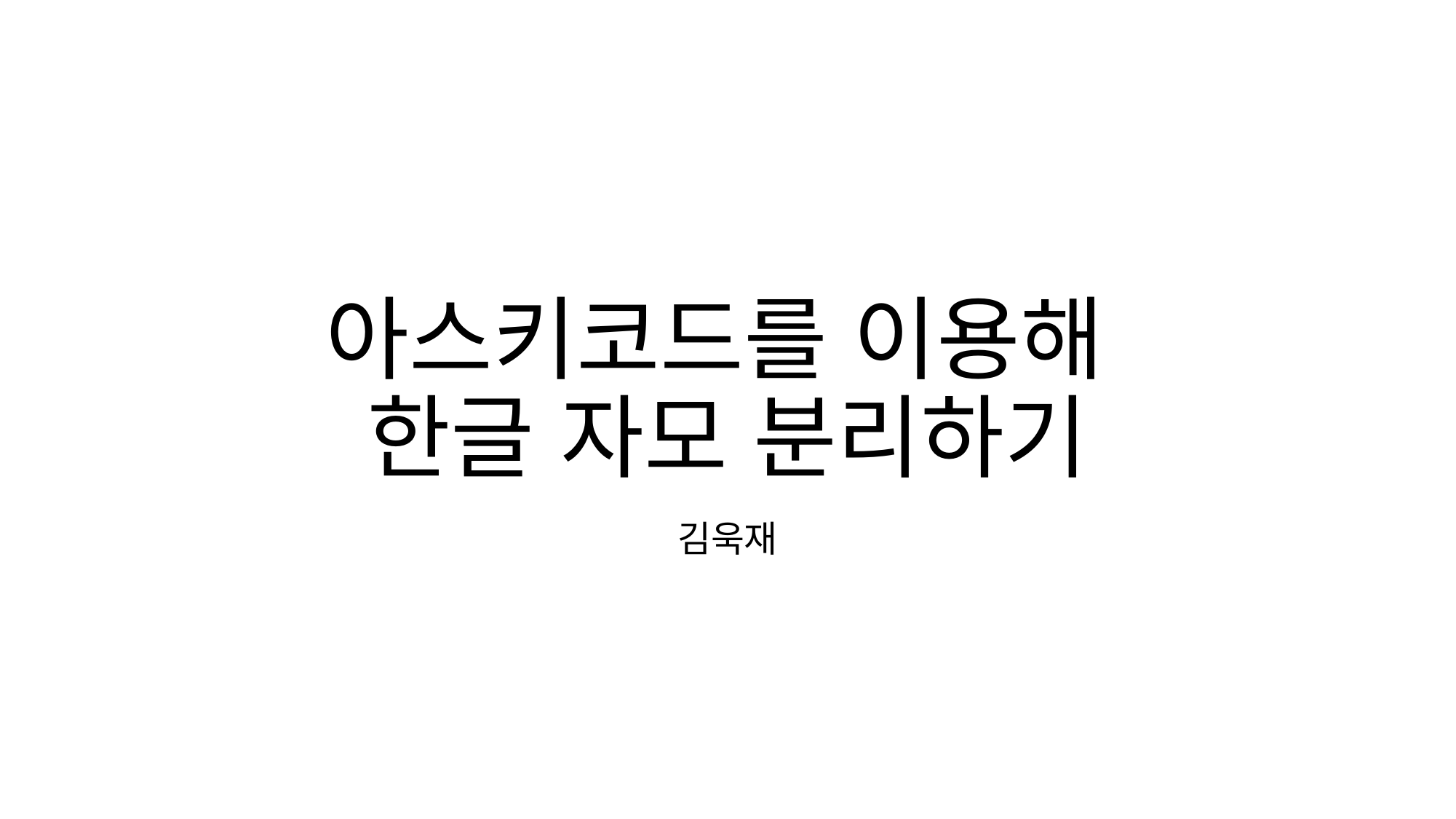

# 아스키코드를 이용해 한글 자모 분리하기
김욱재